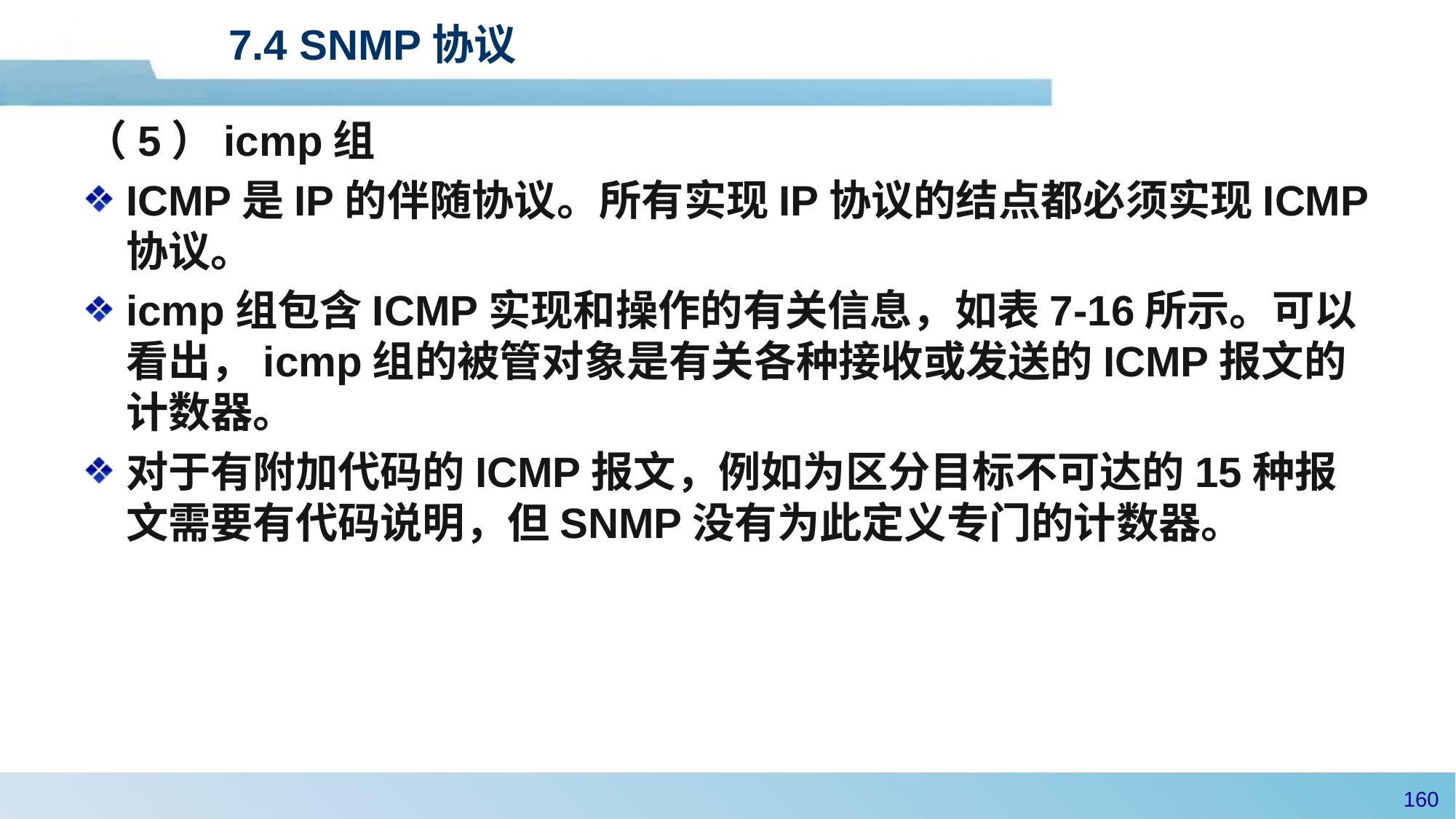

# 7.4 SNMP协议
（5）icmp组
ICMP是IP的伴随协议。所有实现IP协议的结点都必须实现ICMP协议。
icmp组包含ICMP实现和操作的有关信息，如表7-16所示。可以看出，icmp组的被管对象是有关各种接收或发送的ICMP报文的计数器。
对于有附加代码的ICMP报文，例如为区分目标不可达的15种报文需要有代码说明，但SNMP没有为此定义专门的计数器。
160